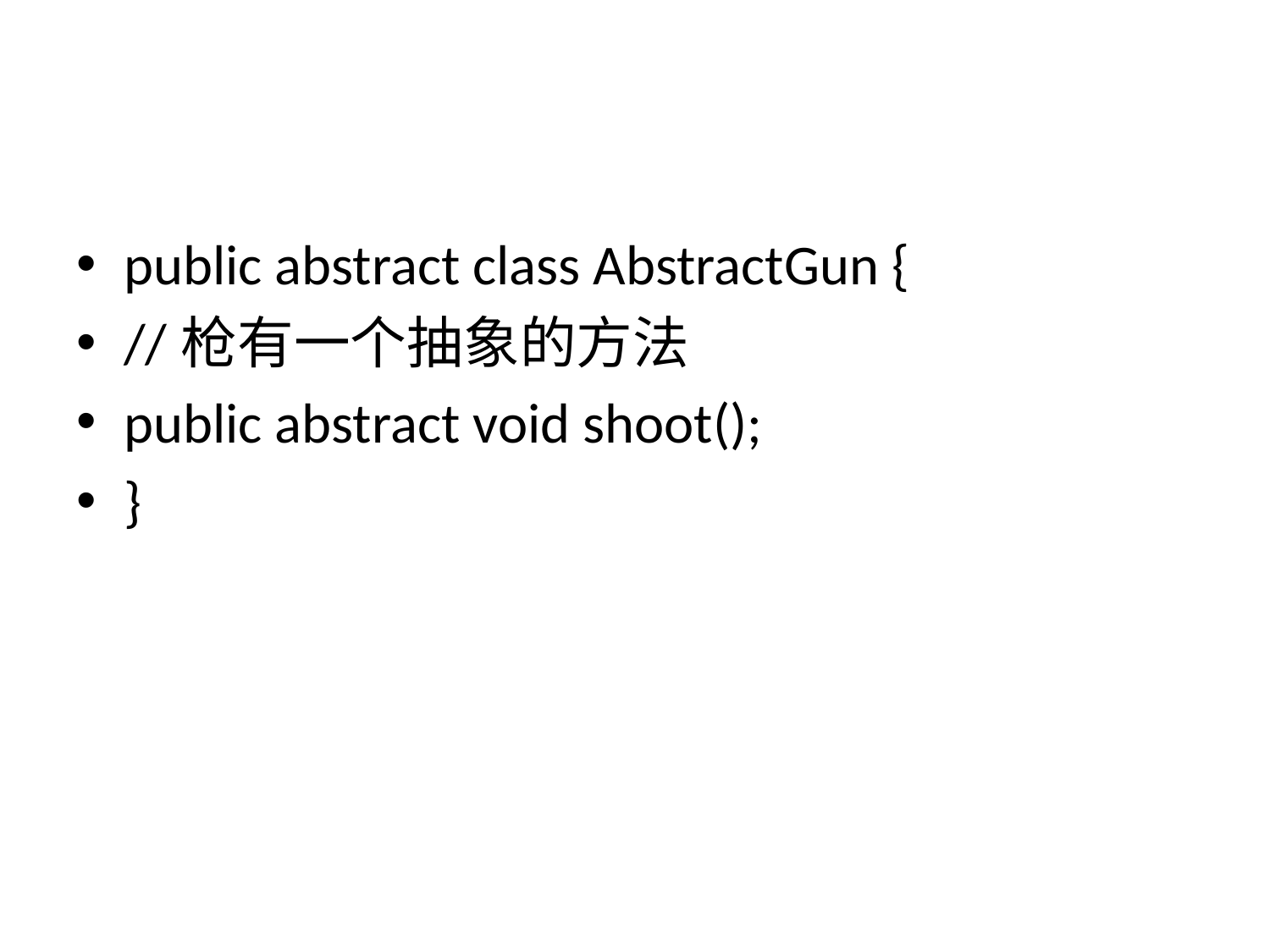

#
public abstract class AbstractGun {
//枪有一个抽象的方法
public abstract void shoot();
}